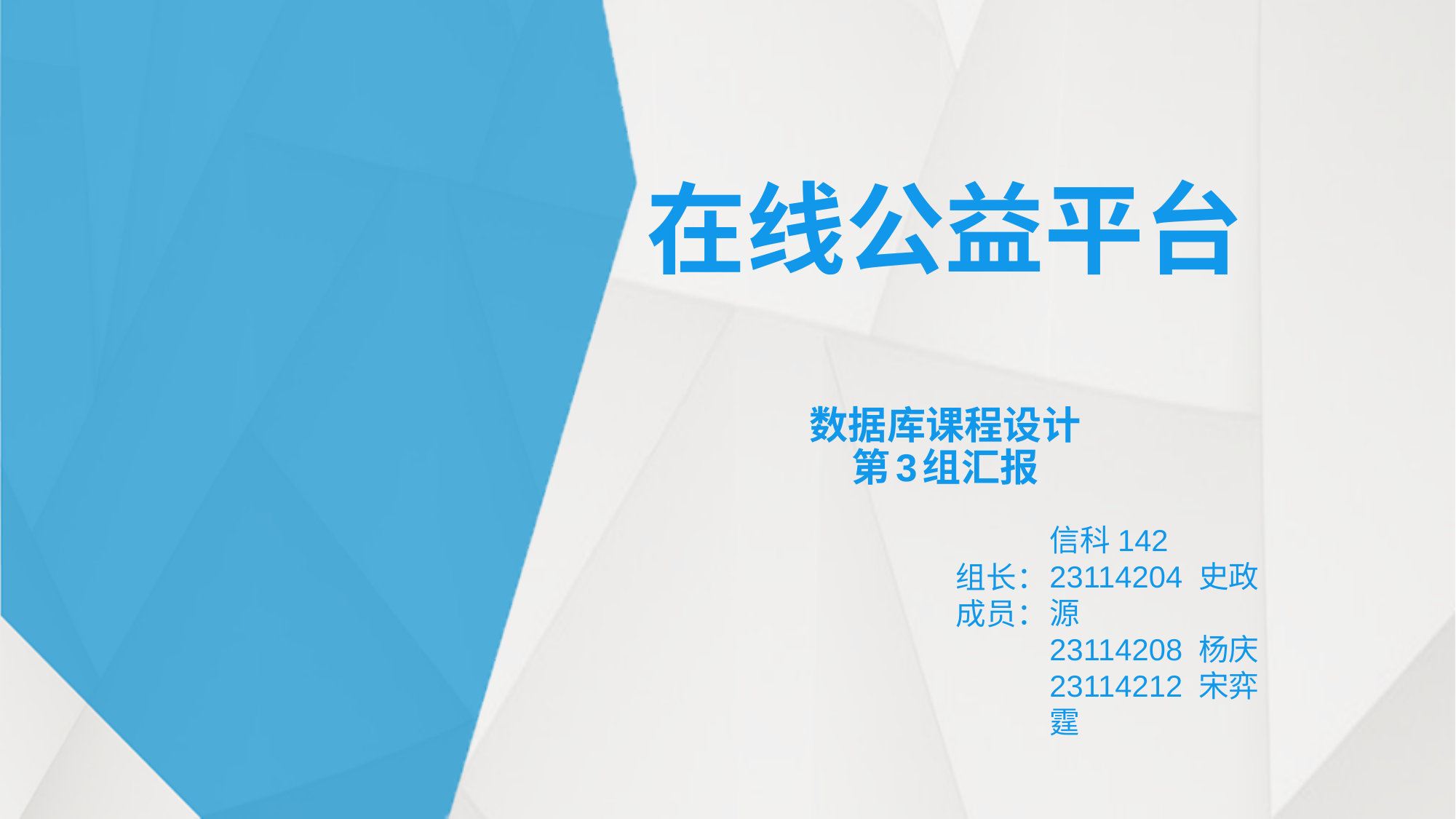

在线公益平台
# 数据库课程设计 第3组汇报
信科142
23114204 史政源
23114208 杨庆
23114212 宋弈霆
组长：
成员：